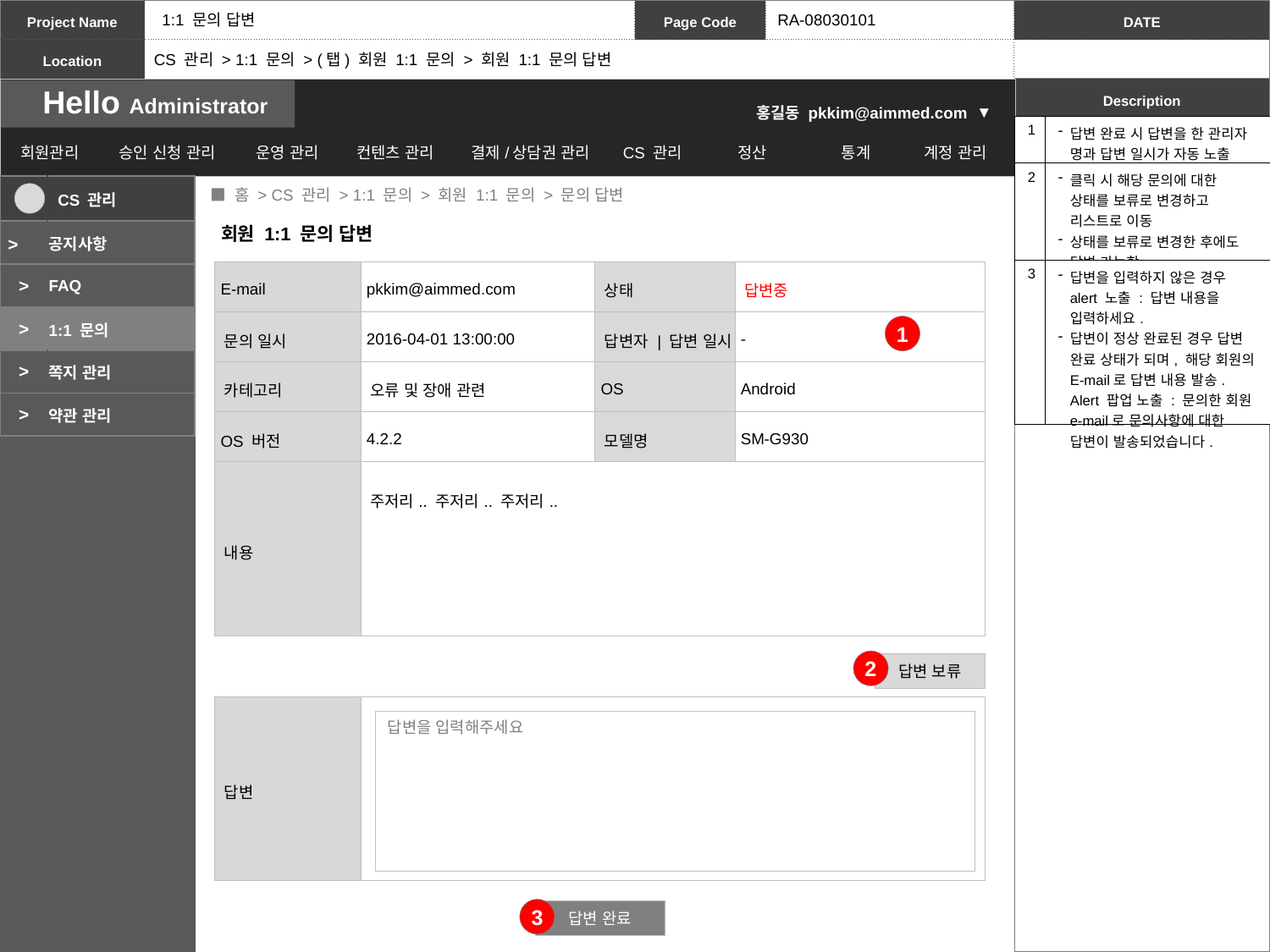

1:1 문의 답변
RA-08030101
CS 관리 > 1:1 문의 > (탭) 회원 1:1 문의 > 회원 1:1 문의 답변
| 1 | 답변 완료 시 답변을 한 관리자 명과 답변 일시가 자동 노출 |
| --- | --- |
| 2 | 클릭 시 해당 문의에 대한 상태를 보류로 변경하고 리스트로 이동 상태를 보류로 변경한 후에도 답변 가능함 |
| 3 | 답변을 입력하지 않은 경우 alert 노출 : 답변 내용을 입력하세요. 답변이 정상 완료된 경우 답변 완료 상태가 되며, 해당 회원의 E-mail로 답변 내용 발송. Alert 팝업 노출 : 문의한 회원 e-mail로 문의사항에 대한 답변이 발송되었습니다. |
   ■ 홈 > CS 관리 > 1:1 문의 > 회원 1:1 문의 > 문의 답변

|  | CS 관리 |
| --- | --- |
| > | 공지사항 |
| > | FAQ |
| > | 1:1 문의 |
| > | 쪽지 관리 |
| > | 약관 관리 |

회원 1:1 문의 답변
| E-mail | pkkim@aimmed.com | 상태 | 답변중 |
| --- | --- | --- | --- |
| 문의 일시 | 2016-04-01 13:00:00 | 답변자 | 답변 일시 | - |
| 카테고리 | 오류 및 장애 관련 | OS | Android |
| OS 버전 | 4.2.2 | 모델명 | SM-G930 |
| 내용 | 주저리.. 주저리.. 주저리.. |  |  |
1
2
답변 보류
| 답변 |  |
| --- | --- |
답변을 입력해주세요
131
3
답변 완료